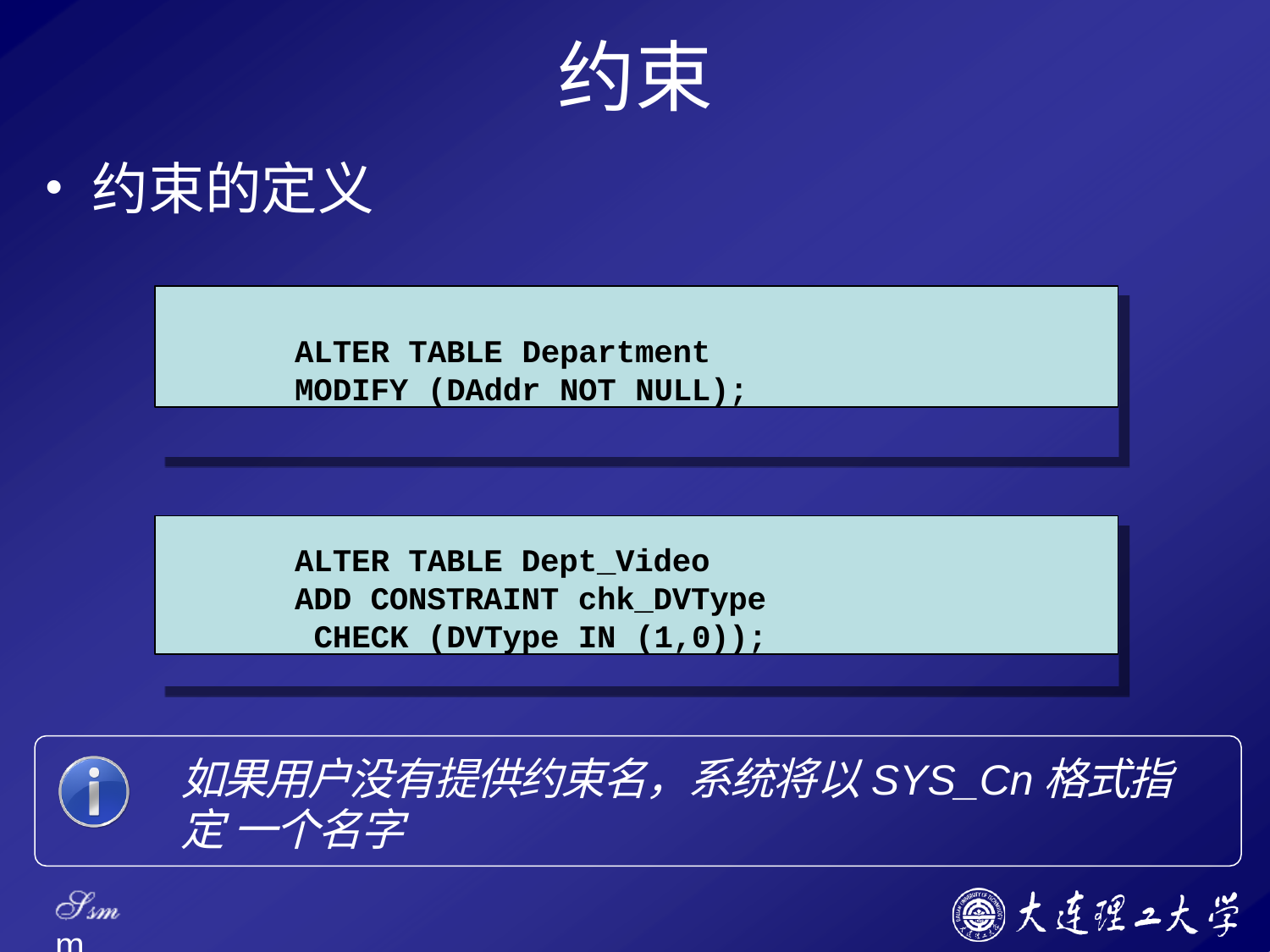

# 约束
约束的定义

ALTER TABLE Department
MODIFY (DAddr NOT NULL);

ALTER TABLE Dept_Video  ADD CONSTRAINT chk_DVType  CHECK (DVType IN (1,0));

如果用户没有提供约束名，系统将以SYS_Cn格式指定 一个名字

Ssm